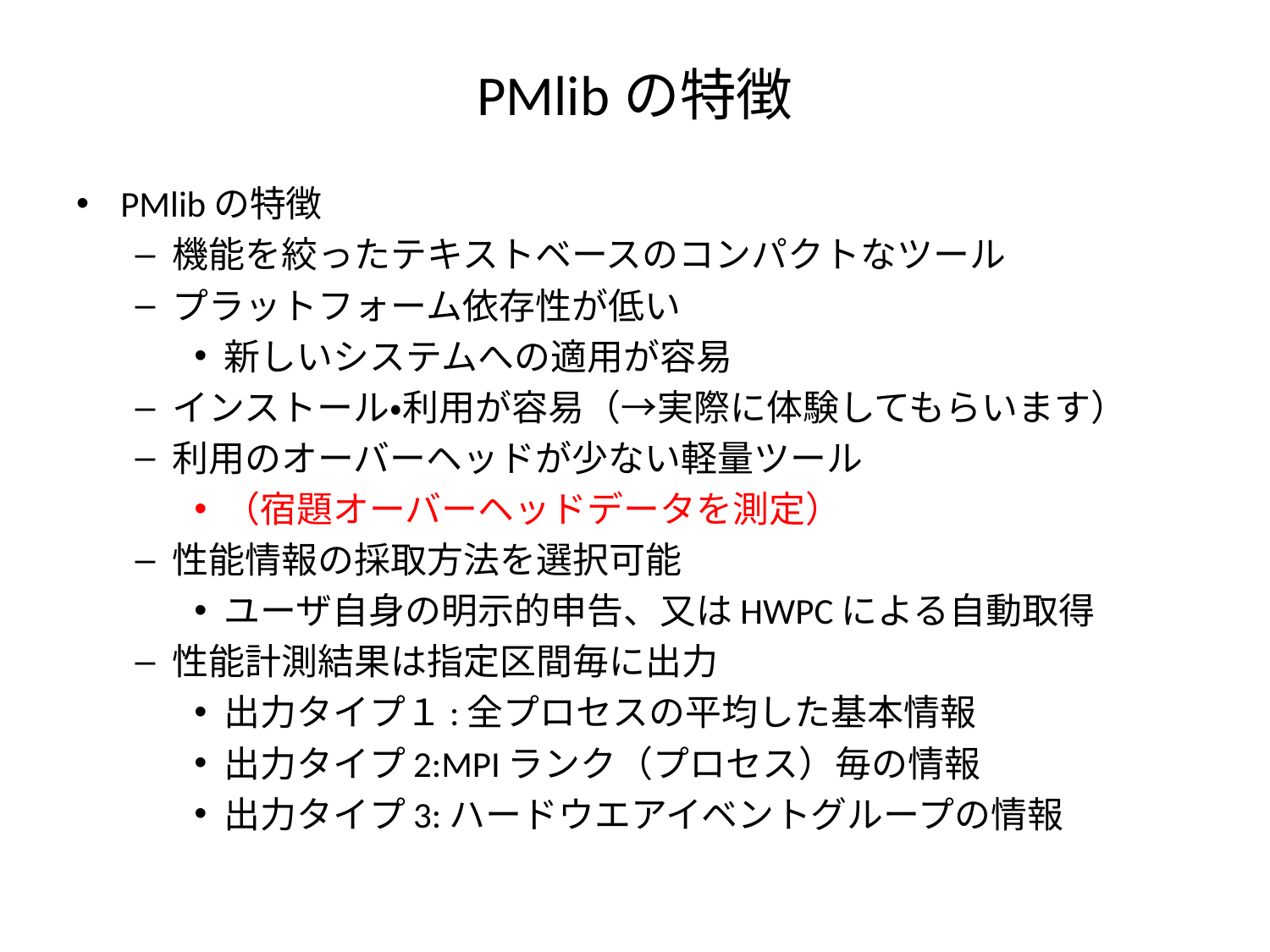

# PMlibの特徴
PMlibの特徴
機能を絞ったテキストベースのコンパクトなツール
プラットフォーム依存性が低い
新しいシステムへの適用が容易
インストール・利用が容易（→実際に体験してもらいます）
利用のオーバーヘッドが少ない軽量ツール
（宿題オーバーヘッドデータを測定）
性能情報の採取方法を選択可能
ユーザ自身の明示的申告、又はHWPCによる自動取得
性能計測結果は指定区間毎に出力
出力タイプ１:全プロセスの平均した基本情報
出力タイプ2:MPIランク（プロセス）毎の情報
出力タイプ3:ハードウエアイベントグループの情報